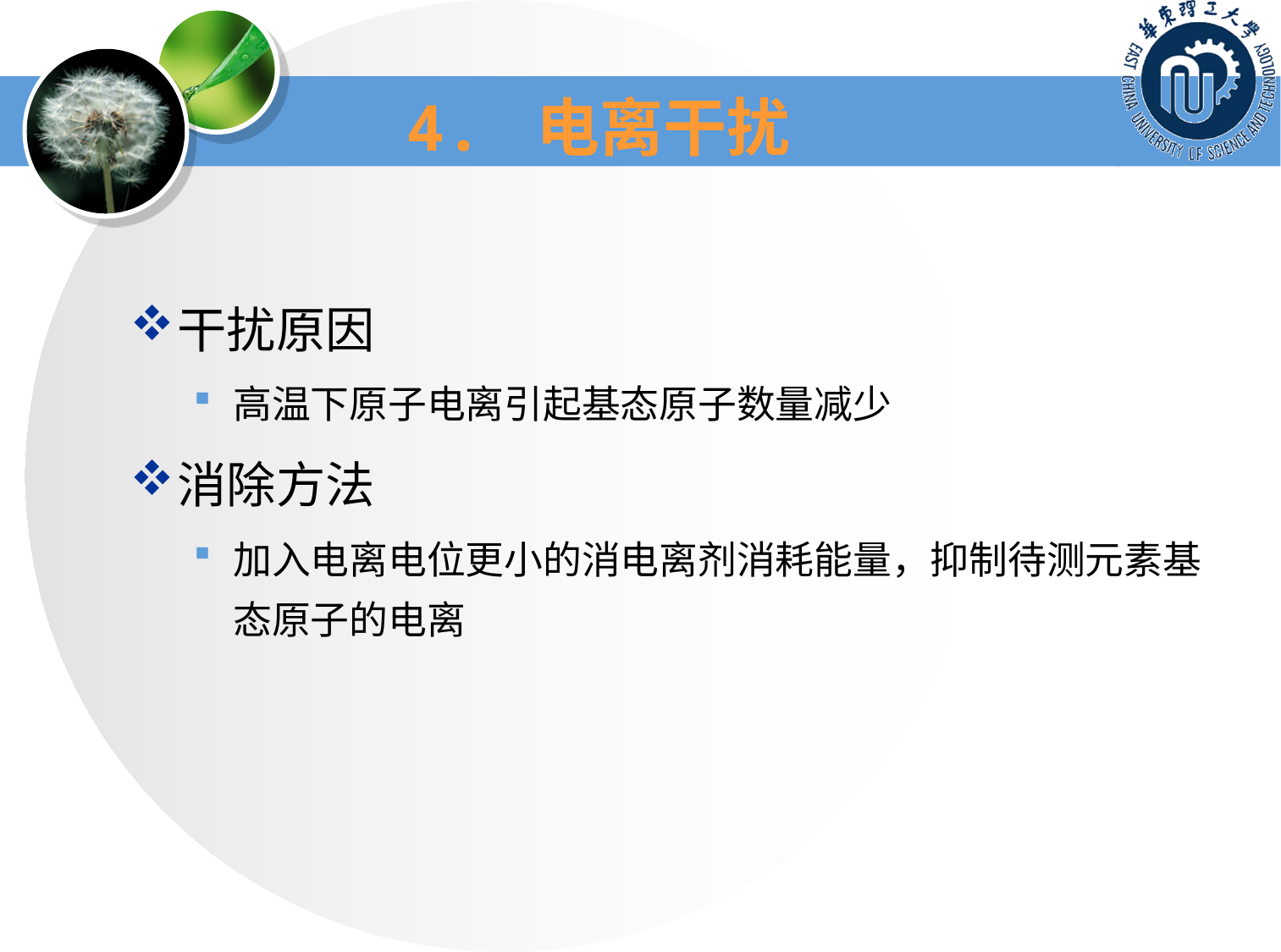

4. 电离干扰
干扰原因
高温下原子电离引起基态原子数量减少
消除方法
加入电离电位更小的消电离剂消耗能量，抑制待测元素基态原子的电离